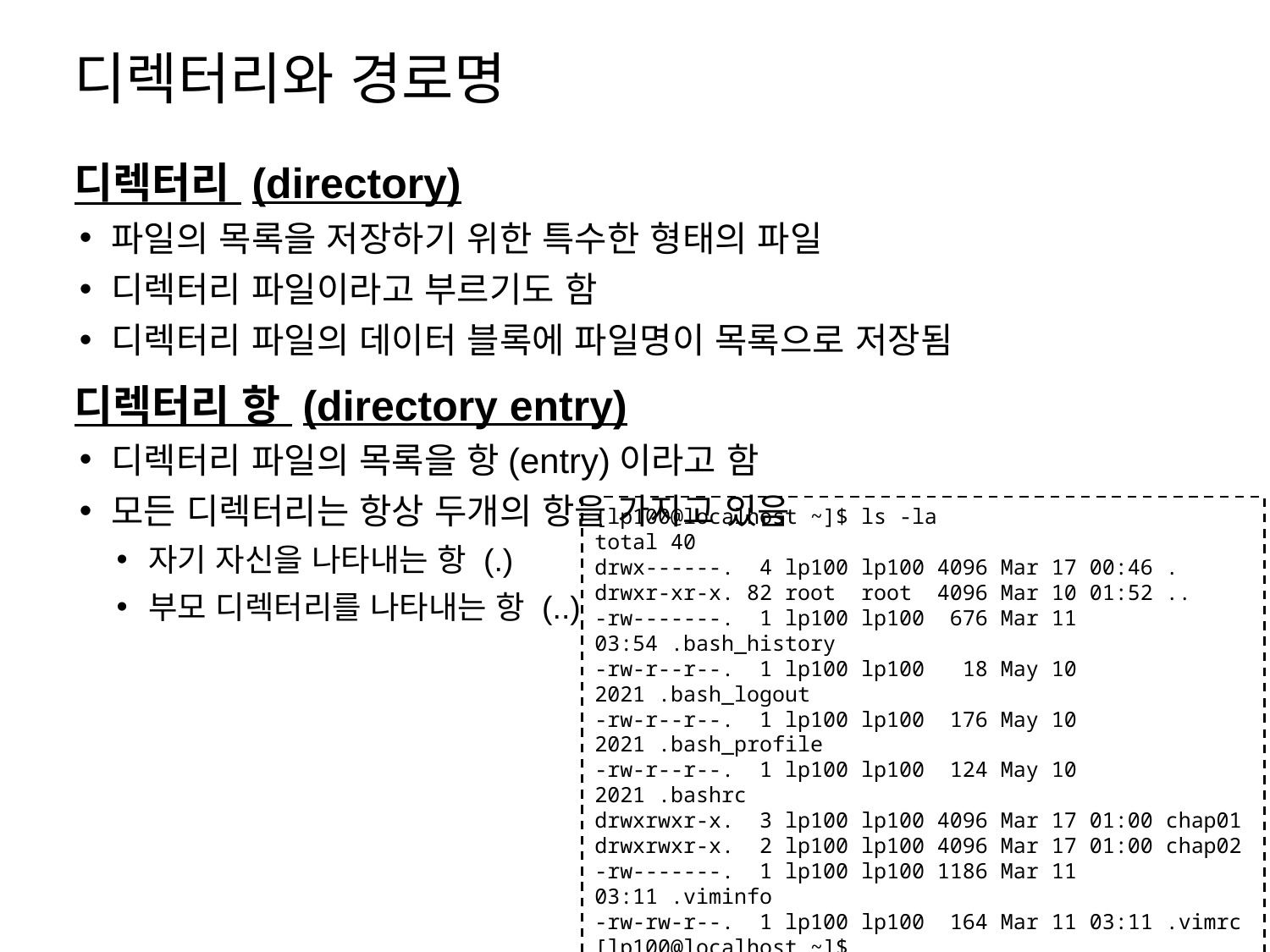

# 디렉터리와 경로명
디렉터리 (directory)
파일의 목록을 저장하기 위한 특수한 형태의 파일
디렉터리 파일이라고 부르기도 함
디렉터리 파일의 데이터 블록에 파일명이 목록으로 저장됨
디렉터리 항 (directory entry)
디렉터리 파일의 목록을 항(entry)이라고 함
모든 디렉터리는 항상 두개의 항을 가지고 있음
자기 자신을 나타내는 항 (.)
부모 디렉터리를 나타내는 항 (..)
[lp100@localhost ~]$ ls -la
total 40
drwx------.  4 lp100 lp100 4096 Mar 17 00:46 .
drwxr-xr-x. 82 root  root  4096 Mar 10 01:52 ..
-rw-------.  1 lp100 lp100  676 Mar 11 03:54 .bash_history
-rw-r--r--.  1 lp100 lp100   18 May 10  2021 .bash_logout
-rw-r--r--.  1 lp100 lp100  176 May 10  2021 .bash_profile
-rw-r--r--.  1 lp100 lp100  124 May 10  2021 .bashrc
drwxrwxr-x.  3 lp100 lp100 4096 Mar 17 01:00 chap01
drwxrwxr-x.  2 lp100 lp100 4096 Mar 17 01:00 chap02
-rw-------.  1 lp100 lp100 1186 Mar 11 03:11 .viminfo
-rw-rw-r--.  1 lp100 lp100  164 Mar 11 03:11 .vimrc
[lp100@localhost ~]$